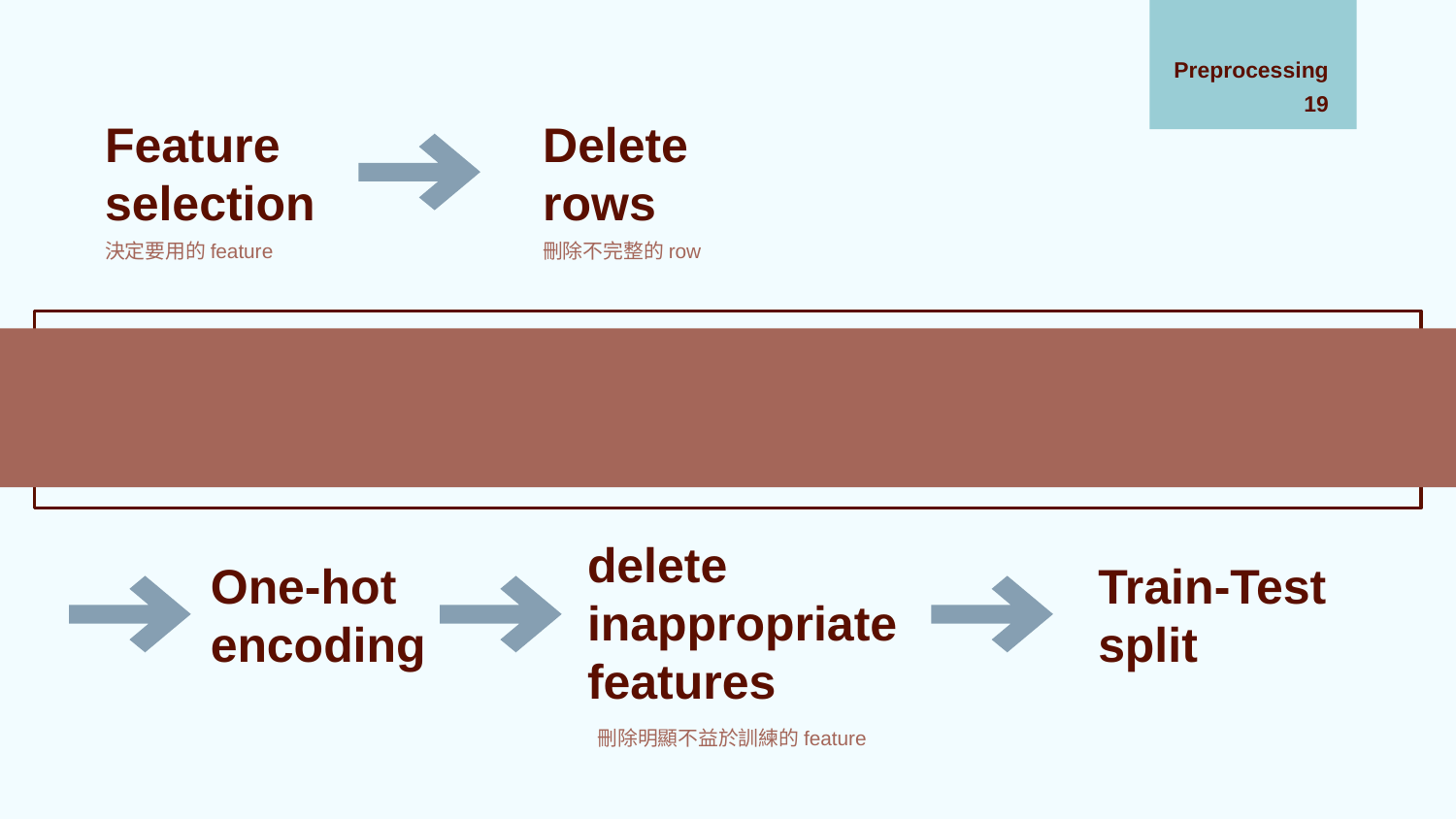

Preprocessing
19
Feature selection
Delete rows

刪除不完整的row
決定要用的feature
delete inappropriate
features
One-hot encoding
Train-Test split

刪除明顯不益於訓練的feature